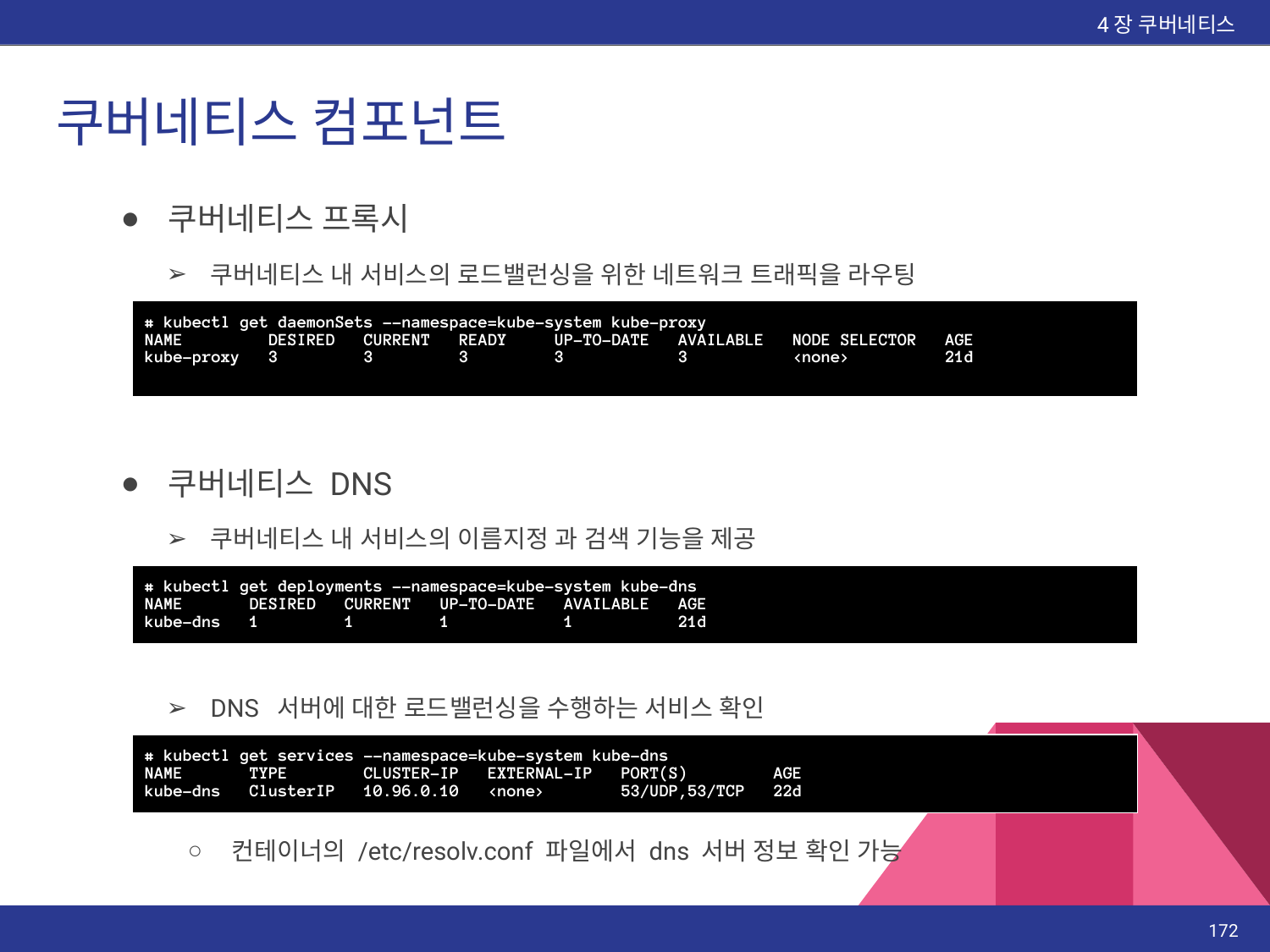

4장 쿠버네티스

# 쿠버네티스 컴포넌트
쿠버네티스 프록시
쿠버네티스 내 서비스의 로드밸런싱을 위한 네트워크 트래픽을 라우팅
| # kubectl get daemonSets --namespace=kube-system kube-proxy NAME DESIRED CURRENT READY UP-TO-DATE AVAILABLE NODE SELECTOR AGE kube-proxy 3 3 3 3 3 <none> 21d |
| --- |
쿠버네티스 DNS
쿠버네티스 내 서비스의 이름지정 과 검색 기능을 제공
| # kubectl get deployments --namespace=kube-system kube-dns NAME DESIRED CURRENT UP-TO-DATE AVAILABLE AGE kube-dns 1 1 1 1 21d |
| --- |
DNS  서버에 대한 로드밸런싱을 수행하는 서비스 확인
| # kubectl get services --namespace=kube-system kube-dns NAME TYPE CLUSTER-IP EXTERNAL-IP PORT(S) AGE kube-dns ClusterIP 10.96.0.10 <none> 53/UDP,53/TCP 22d |
| --- |
컨테이너의 /etc/resolv.conf 파일에서 dns 서버 정보 확인 가능
172